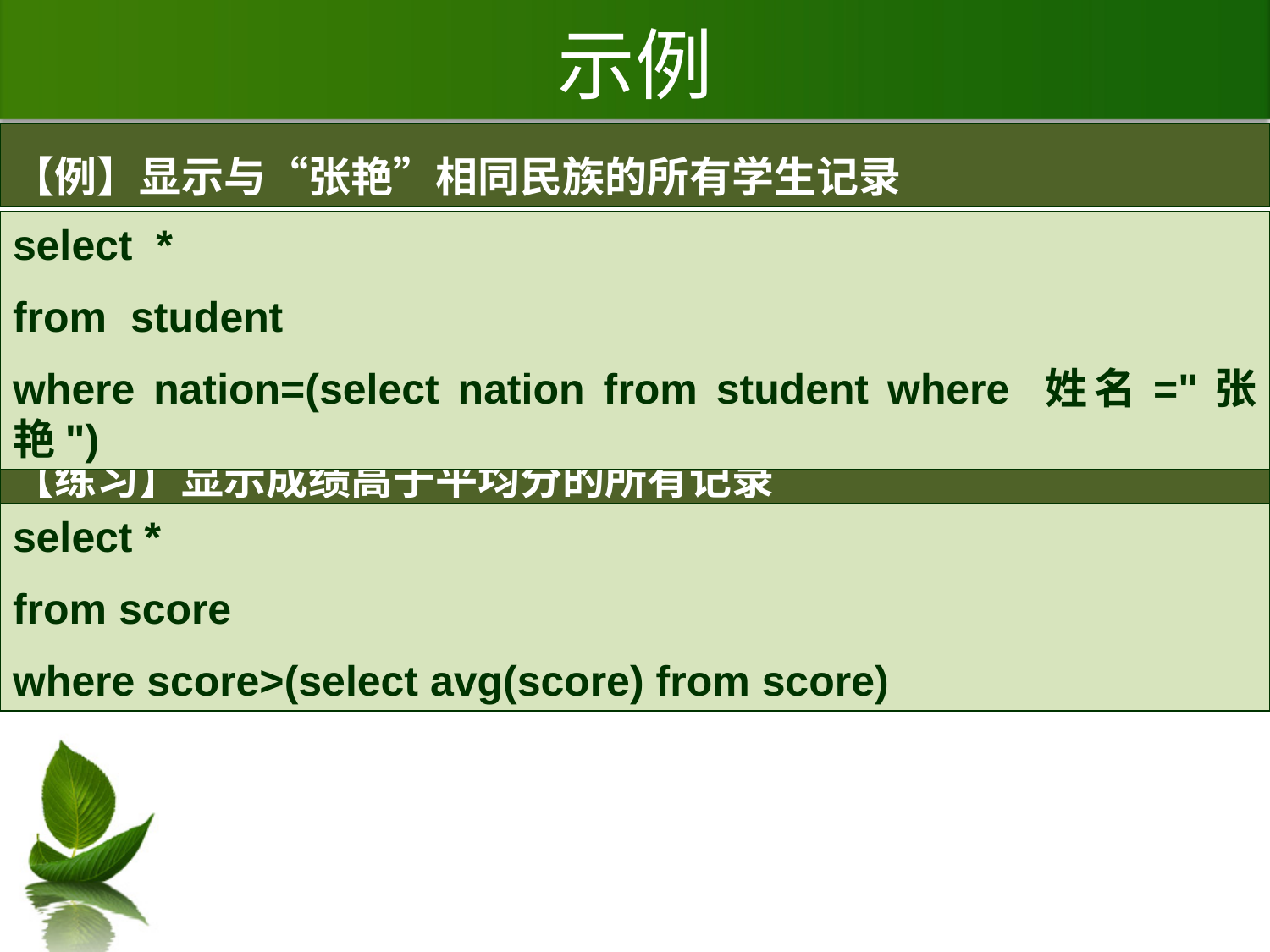

# 示例
【例】显示与“张艳”相同民族的所有学生记录
select  *
from  student
where nation=(select nation from student where 姓名="张艳")
【练习】显示成绩高于平均分的所有记录
select *
from score
where score>(select avg(score) from score)